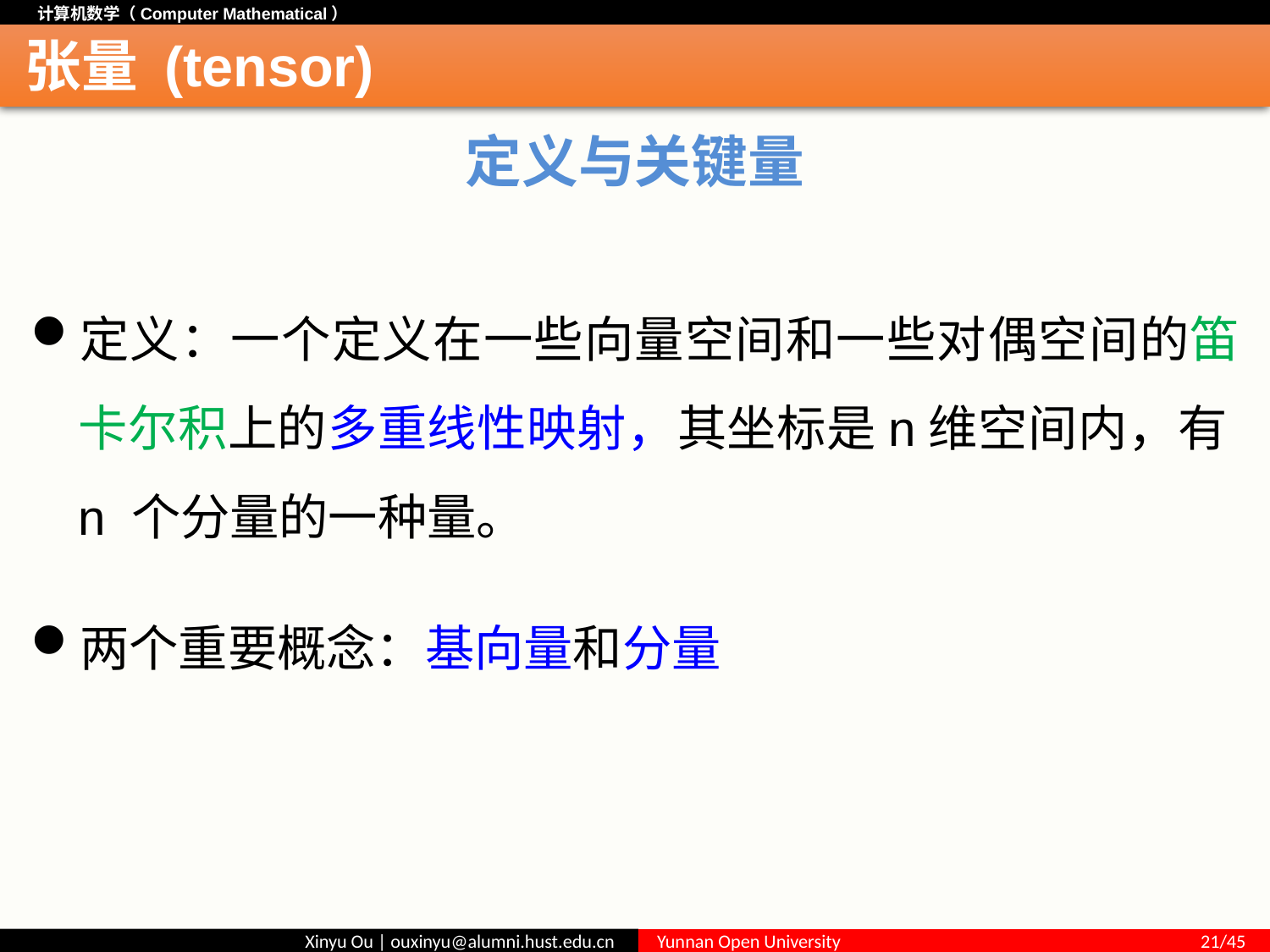

# 张量 (tensor)
定义与关键量
定义：一个定义在一些向量空间和一些对偶空间的笛卡尔积上的多重线性映射，其坐标是n维空间内，有n 个分量的一种量。
两个重要概念：基向量和分量